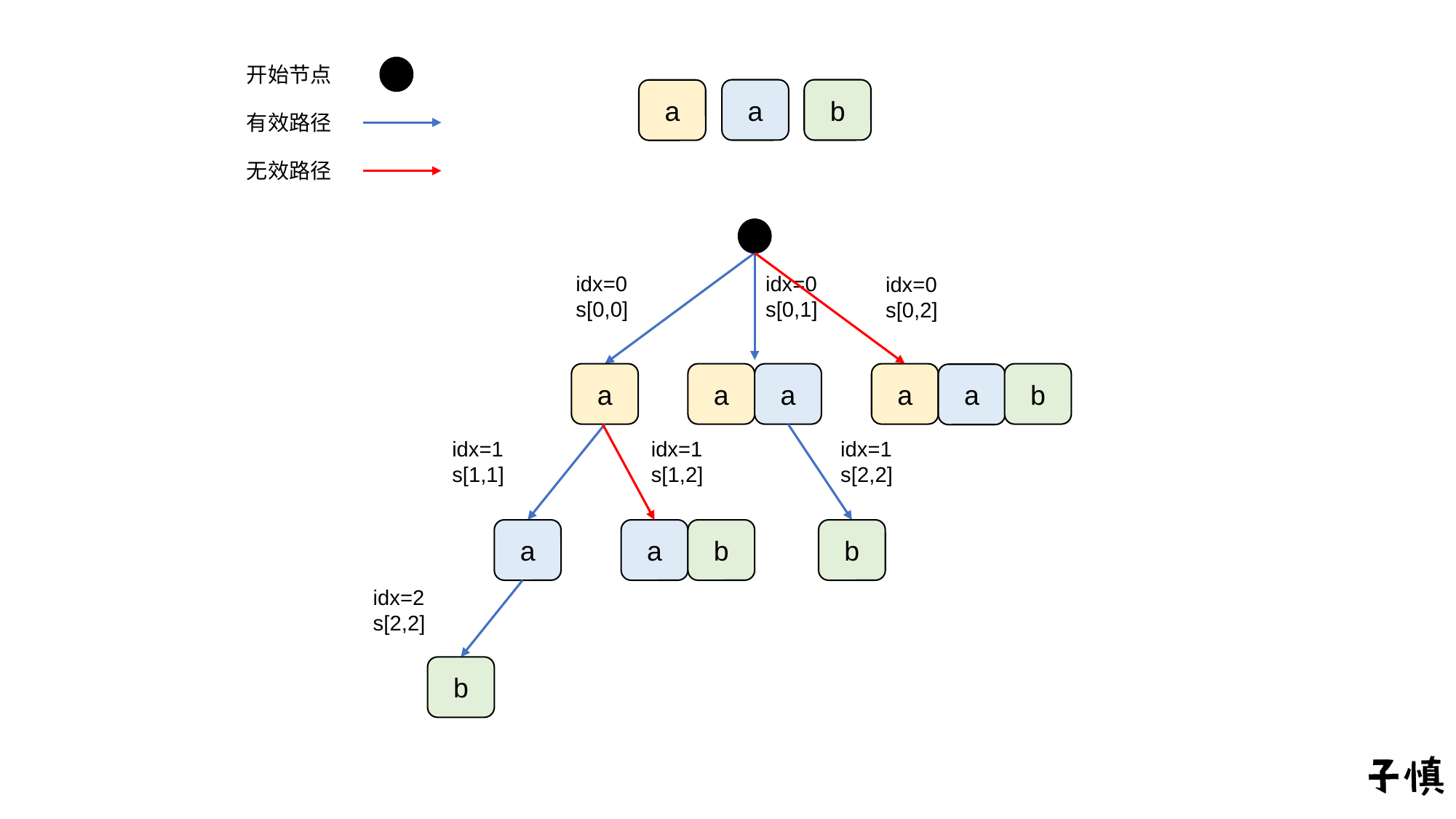

开始节点

a
b
a
有效路径
无效路径

idx=0
s[0,0]
idx=0
s[0,1]
idx=0
s[0,2]
a
a
a
a
b
a
idx=1
s[1,1]
idx=1
s[2,2]
idx=1
s[1,2]
a
a
b
b
idx=2
s[2,2]
b